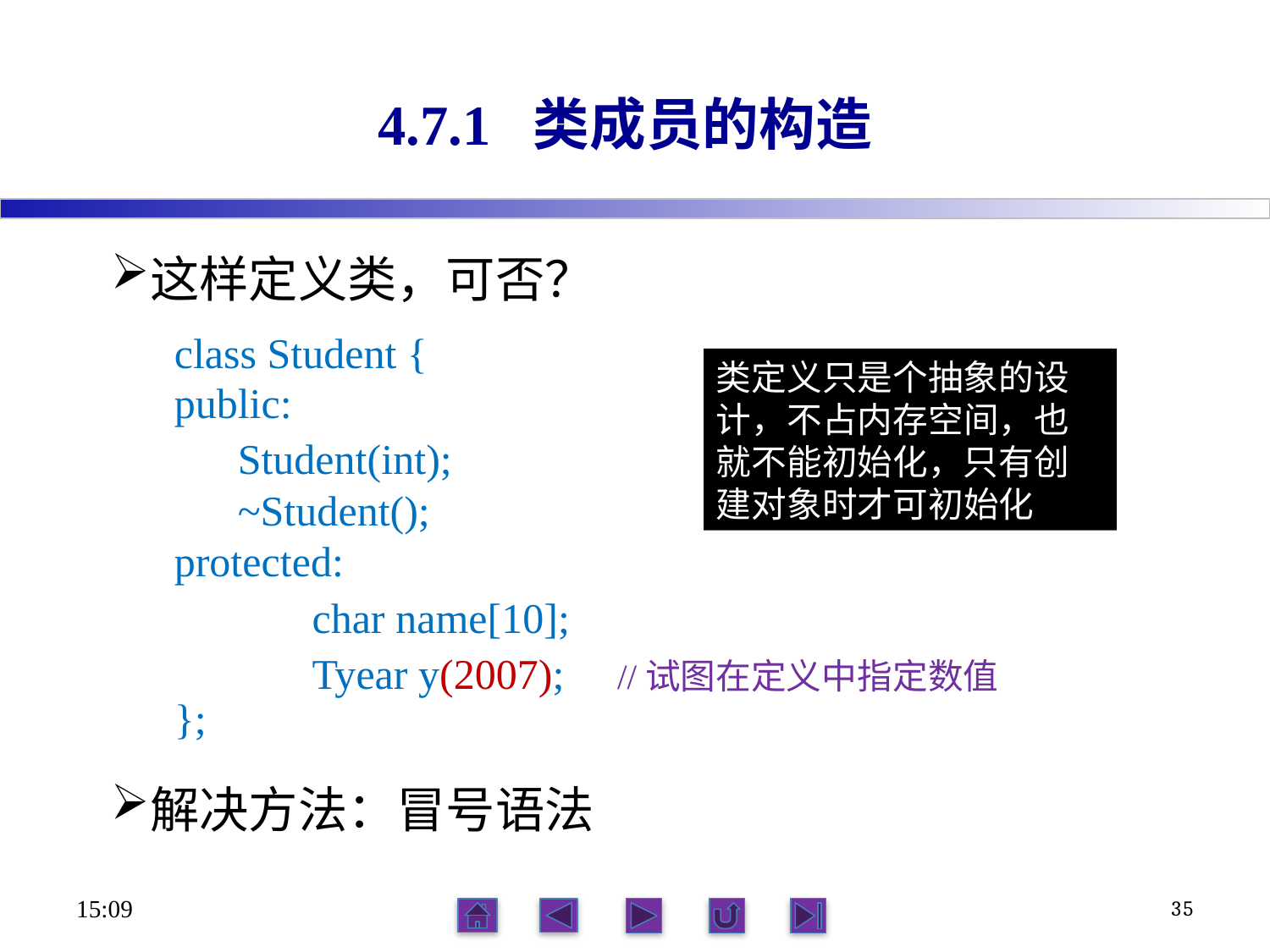

# 4.7.1  类成员的构造
这样定义类，可否？
class Student {
public:
      Student(int);
      ~Student();
protected:
	 char name[10];
	 Tyear y(2007);     //试图在定义中指定数值
};
解决方法：冒号语法
类定义只是个抽象的设计，不占内存空间，也就不能初始化，只有创建对象时才可初始化
15:09
35